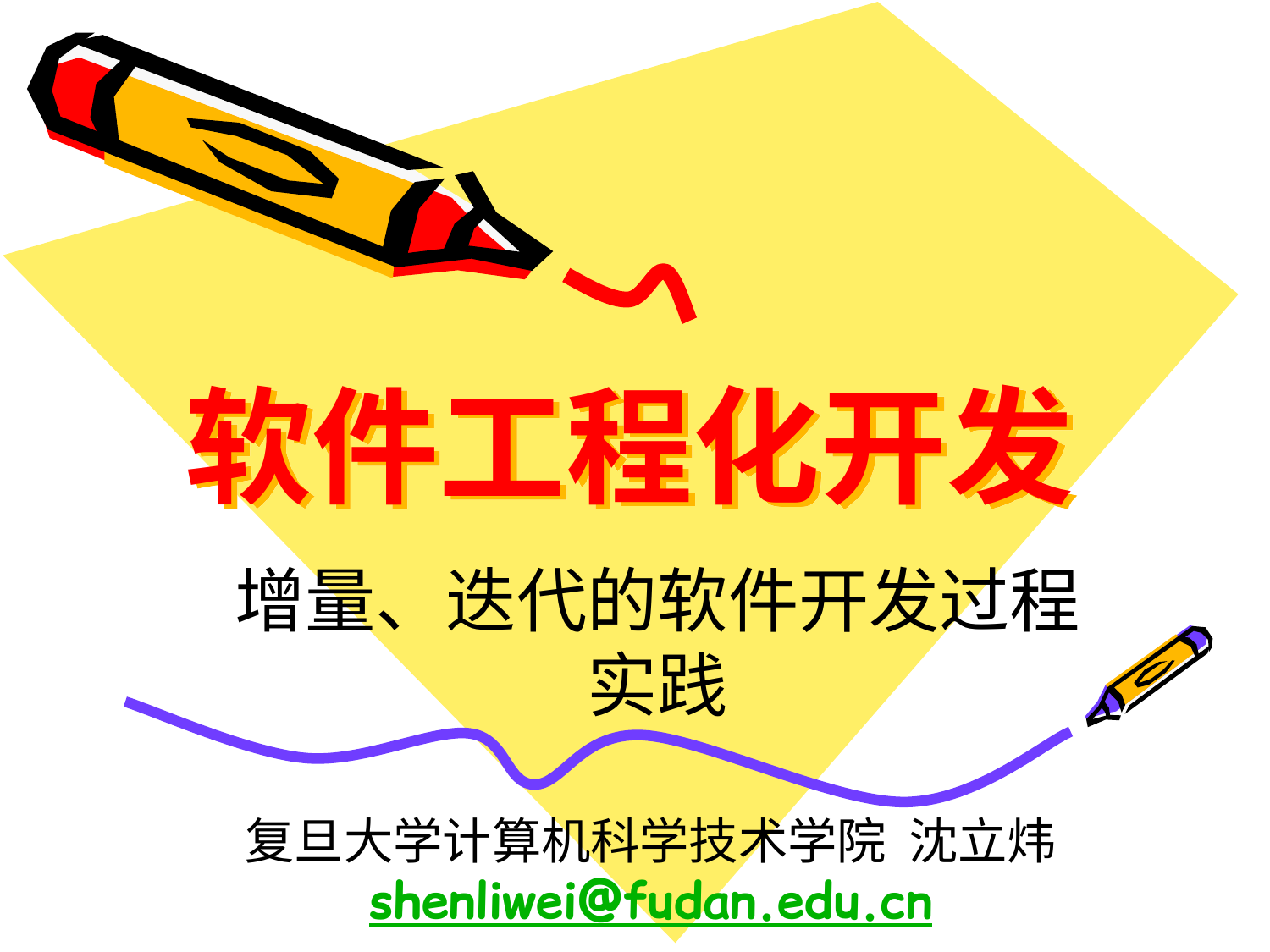

# 软件工程化开发
增量、迭代的软件开发过程实践
复旦大学计算机科学技术学院  沈立炜
shenliwei@fudan.edu.cn